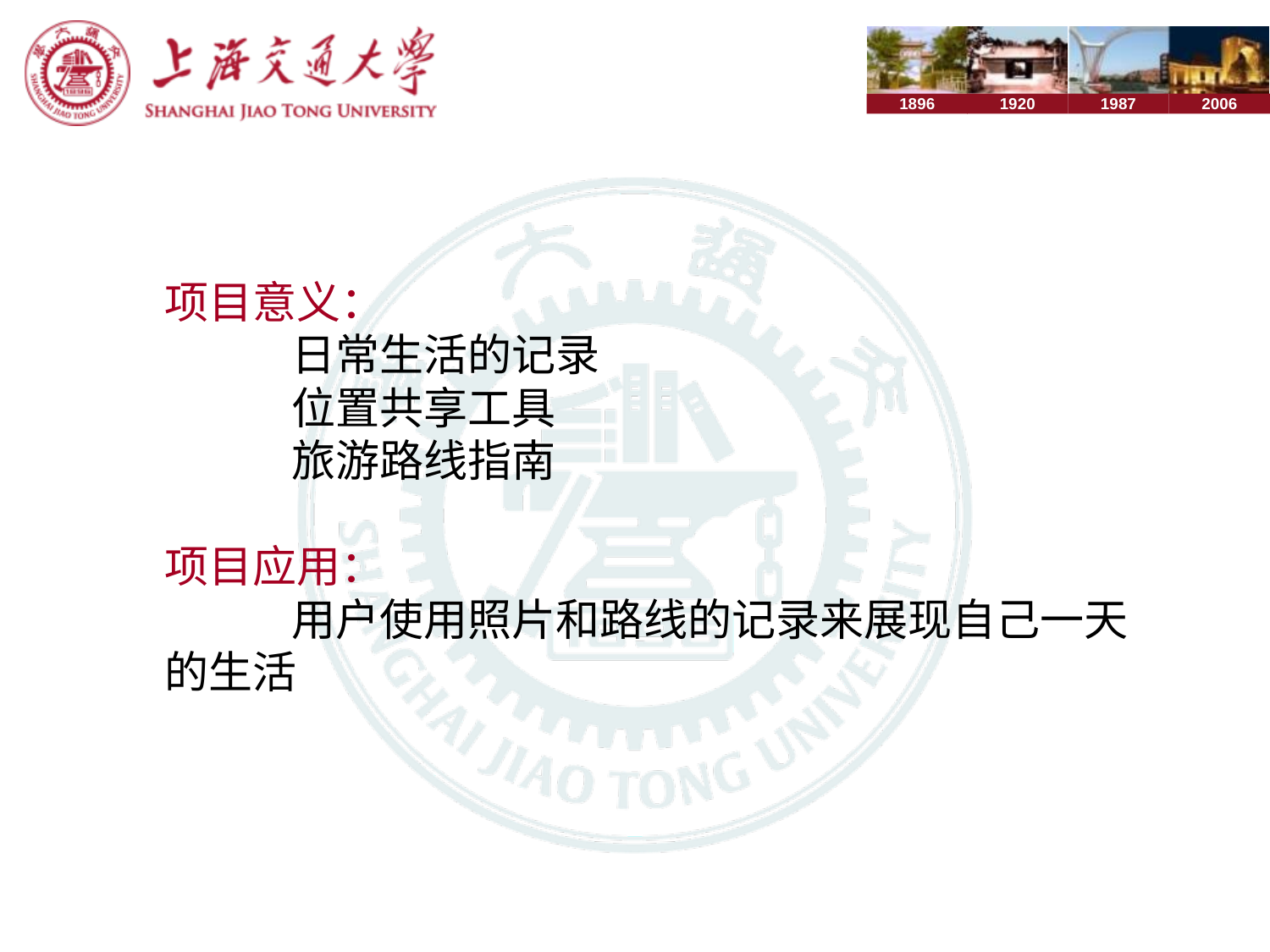

项目意义：
	日常生活的记录
	位置共享工具
	旅游路线指南

项目应用：
	用户使用照片和路线的记录来展现自己一天的生活